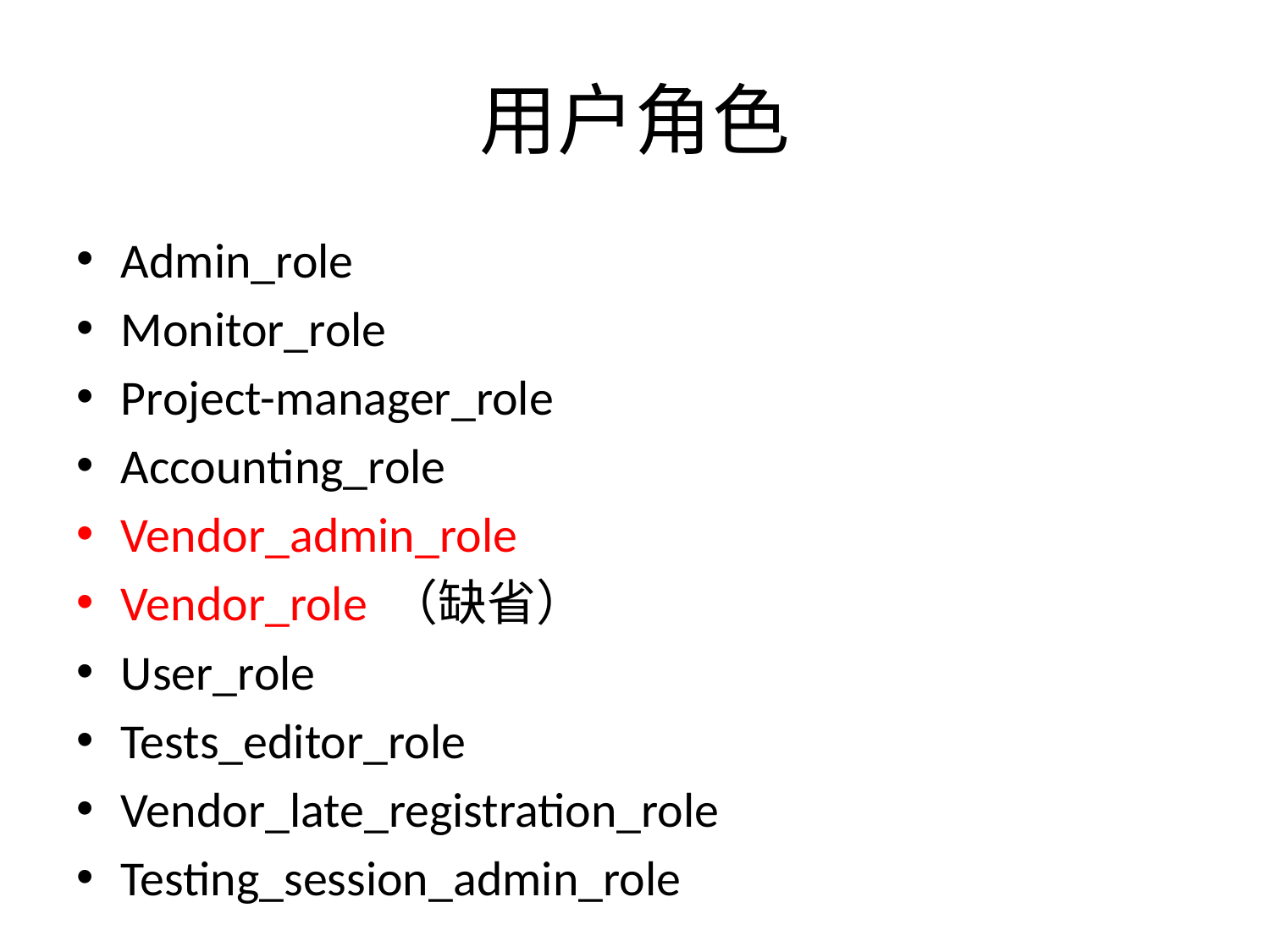

# 用户角色
Admin_role
Monitor_role
Project-manager_role
Accounting_role
Vendor_admin_role
Vendor_role （缺省）
User_role
Tests_editor_role
Vendor_late_registration_role
Testing_session_admin_role